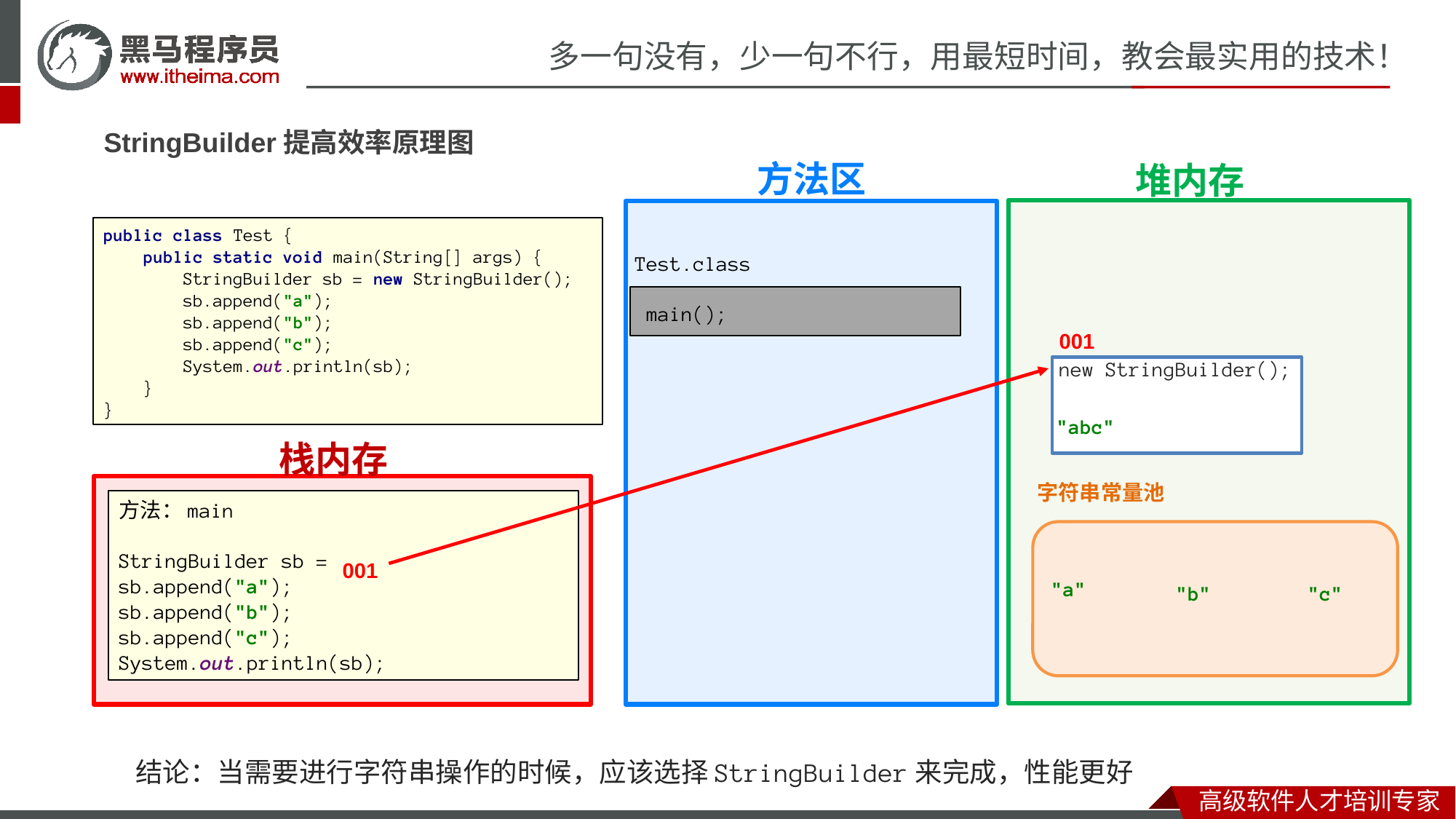

StringBuilder提高效率原理图
方法区

堆内存

public class Test {
    public static void main(String[] args) {
        StringBuilder sb = new StringBuilder();
        sb.append("a");
        sb.append("b");
        sb.append("c");
        System.out.println(sb);
    }
}
Test.class
main();

001
new StringBuilder();

"abc"
栈内存
字符串常量池

方法：main

StringBuilder sb =
sb.append("a");
sb.append("b");
sb.append("c");
System.out.println(sb);

001
"a"
"b"
"c"
结论：当需要进行字符串操作的时候，应该选择StringBuilder来完成，性能更好